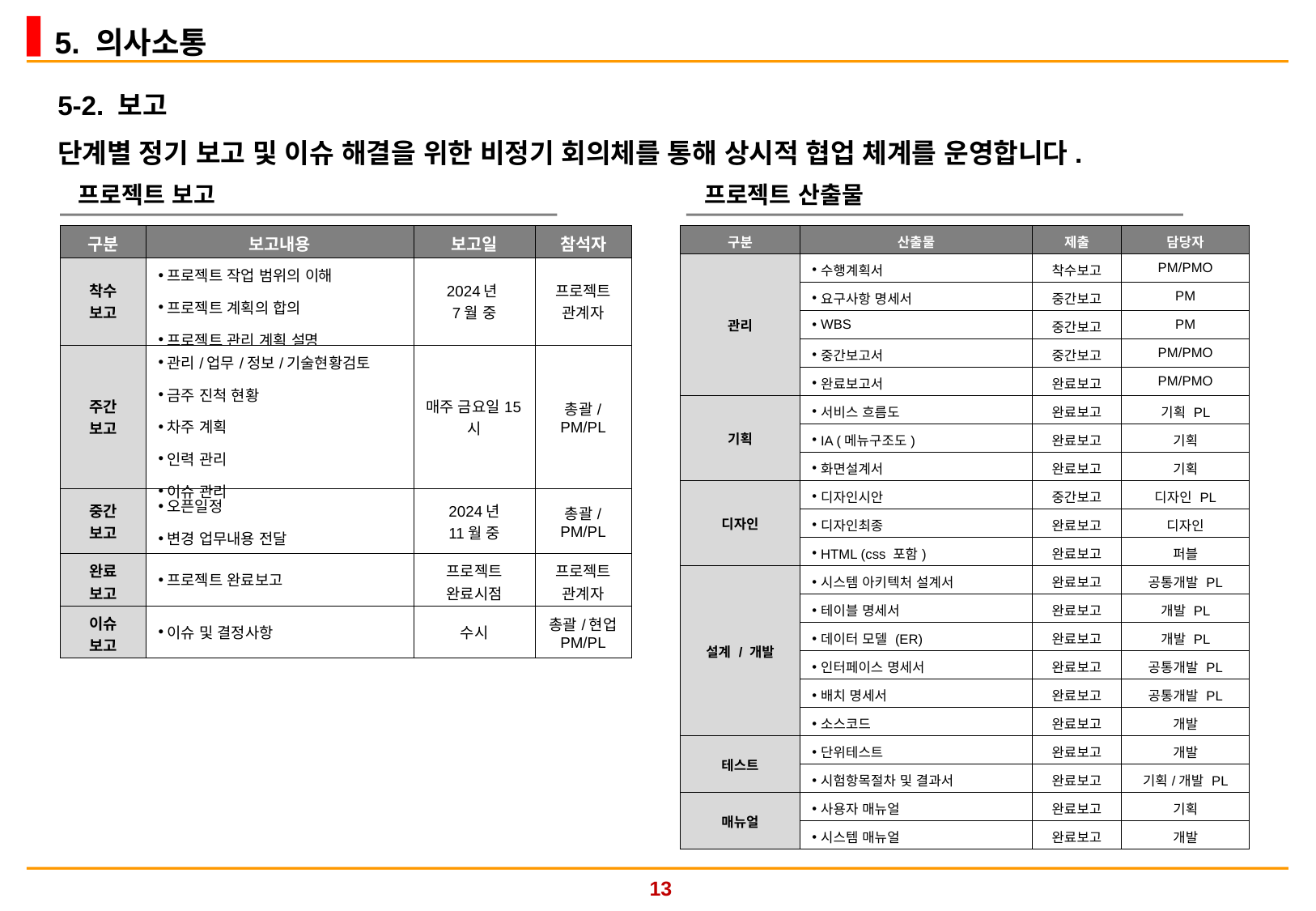

5. 의사소통
5-2. 보고
단계별 정기 보고 및 이슈 해결을 위한 비정기 회의체를 통해 상시적 협업 체계를 운영합니다.
프로젝트 보고

프로젝트 산출물

| 구분 | 보고내용 | 보고일 | 참석자 |
| --- | --- | --- | --- |
| 착수 보고 | 프로젝트 작업 범위의 이해 프로젝트 계획의 합의 프로젝트 관리 계획 설명 | 2024년 7월 중 | 프로젝트 관계자 |
| 주간 보고 | 관리/업무/정보/기술현황검토 금주 진척 현황 차주 계획 인력 관리 이슈 관리 | 매주 금요일15시 | 총괄/ PM/PL |
| 중간 보고 | 오픈일정 변경 업무내용 전달 | 2024년 11월 중 | 총괄/ PM/PL |
| 완료 보고 | 프로젝트 완료보고 | 프로젝트 완료시점 | 프로젝트 관계자 |
| 이슈 보고 | 이슈 및 결정사항 | 수시 | 총괄/현업 PM/PL |
| 구분 | 산출물 | 제출 | 담당자 |
| --- | --- | --- | --- |
| 관리 | 수행계획서 | 착수보고 | PM/PMO |
|  | 요구사항 명세서 | 중간보고 | PM |
|  | WBS | 중간보고 | PM |
|  | 중간보고서 | 중간보고 | PM/PMO |
|  | 완료보고서 | 완료보고 | PM/PMO |
| 기획 | 서비스 흐름도 | 완료보고 | 기획 PL |
|  | IA (메뉴구조도) | 완료보고 | 기획 |
|  | 화면설계서 | 완료보고 | 기획 |
| 디자인 | 디자인시안 | 중간보고 | 디자인 PL |
|  | 디자인최종 | 완료보고 | 디자인 |
|  | HTML (css 포함) | 완료보고 | 퍼블 |
| 설계 / 개발 | 시스템 아키텍처 설계서 | 완료보고 | 공통개발 PL |
|  | 테이블 명세서 | 완료보고 | 개발 PL |
|  | 데이터 모델 (ER) | 완료보고 | 개발 PL |
|  | 인터페이스 명세서 | 완료보고 | 공통개발 PL |
|  | 배치 명세서 | 완료보고 | 공통개발 PL |
|  | 소스코드 | 완료보고 | 개발 |
| 테스트 | 단위테스트 | 완료보고 | 개발 |
|  | 시험항목절차 및 결과서 | 완료보고 | 기획/개발 PL |
| 매뉴얼 | 사용자 매뉴얼 | 완료보고 | 기획 |
|  | 시스템 매뉴얼 | 완료보고 | 개발 |